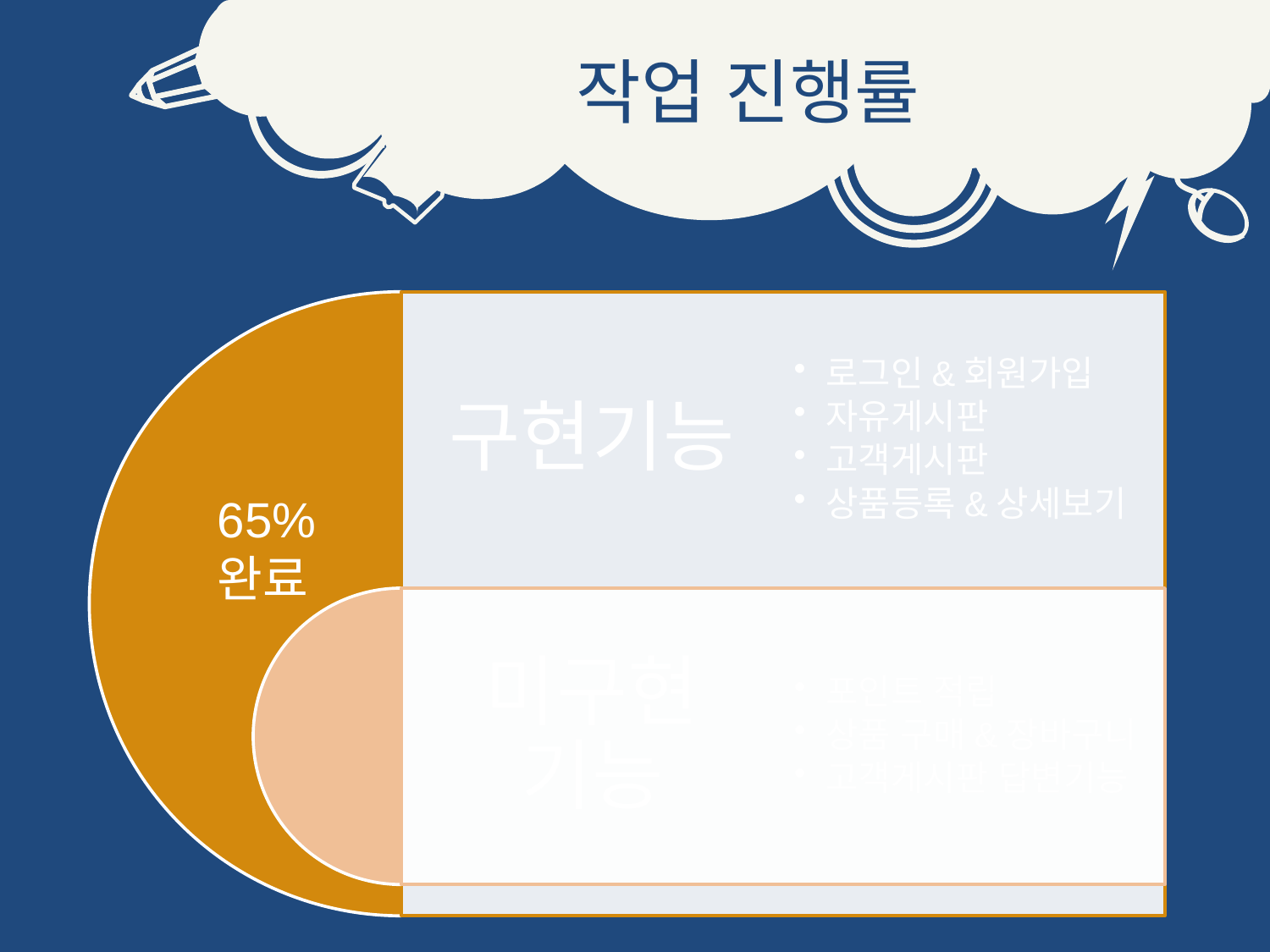

# 작업 진행률
구현기능
미구현 기능
로그인&회원가입
자유게시판
고객게시판
상품등록&상세보기
포인트 적립
상품 구매&장바구니
고객게시판 답변기능
65% 완료